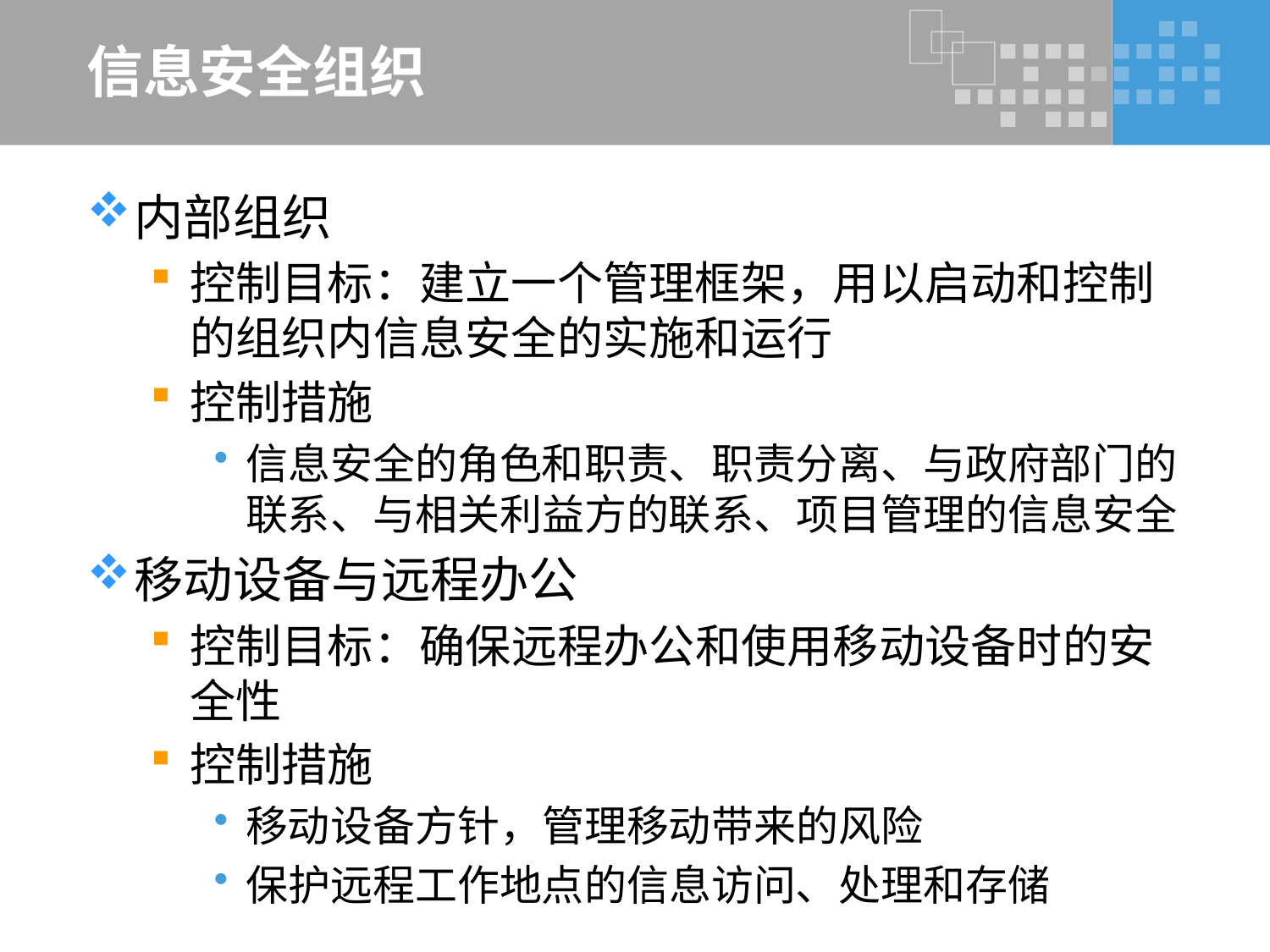

# 信息安全组织
内部组织
控制目标：建立一个管理框架，用以启动和控制的组织内信息安全的实施和运行
控制措施
信息安全的角色和职责、职责分离、与政府部门的联系、与相关利益方的联系、项目管理的信息安全
移动设备与远程办公
控制目标：确保远程办公和使用移动设备时的安全性
控制措施
移动设备方针，管理移动带来的风险
保护远程工作地点的信息访问、处理和存储

31